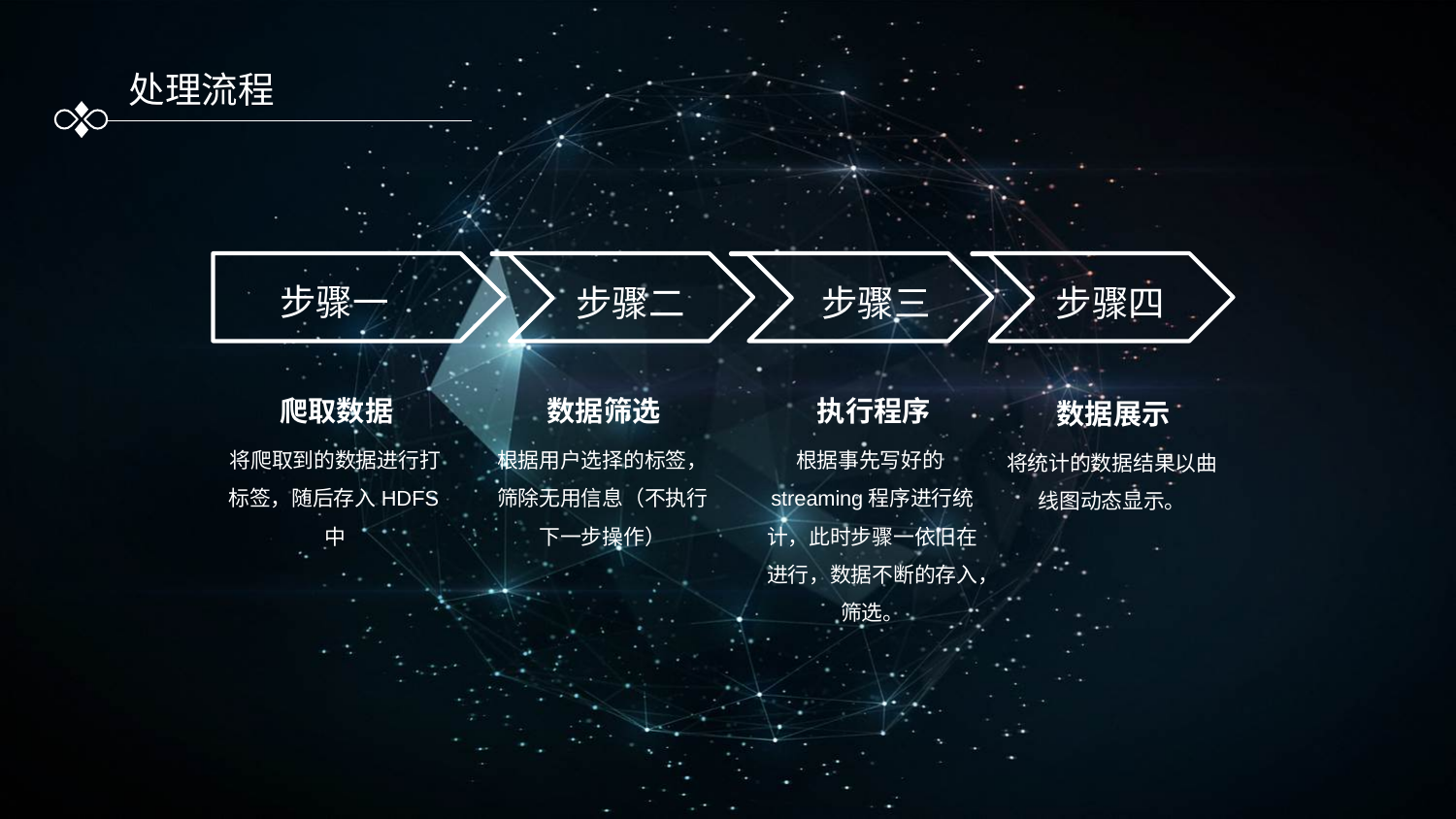

处理流程

步骤一

步骤二

步骤三

步骤四
爬取数据
将爬取到的数据进行打标签，随后存入HDFS中
数据筛选
根据用户选择的标签，筛除无用信息（不执行下一步操作）
执行程序
根据事先写好的streaming程序进行统计，此时步骤一依旧在进行，数据不断的存入，筛选。
数据展示
将统计的数据结果以曲线图动态显示。